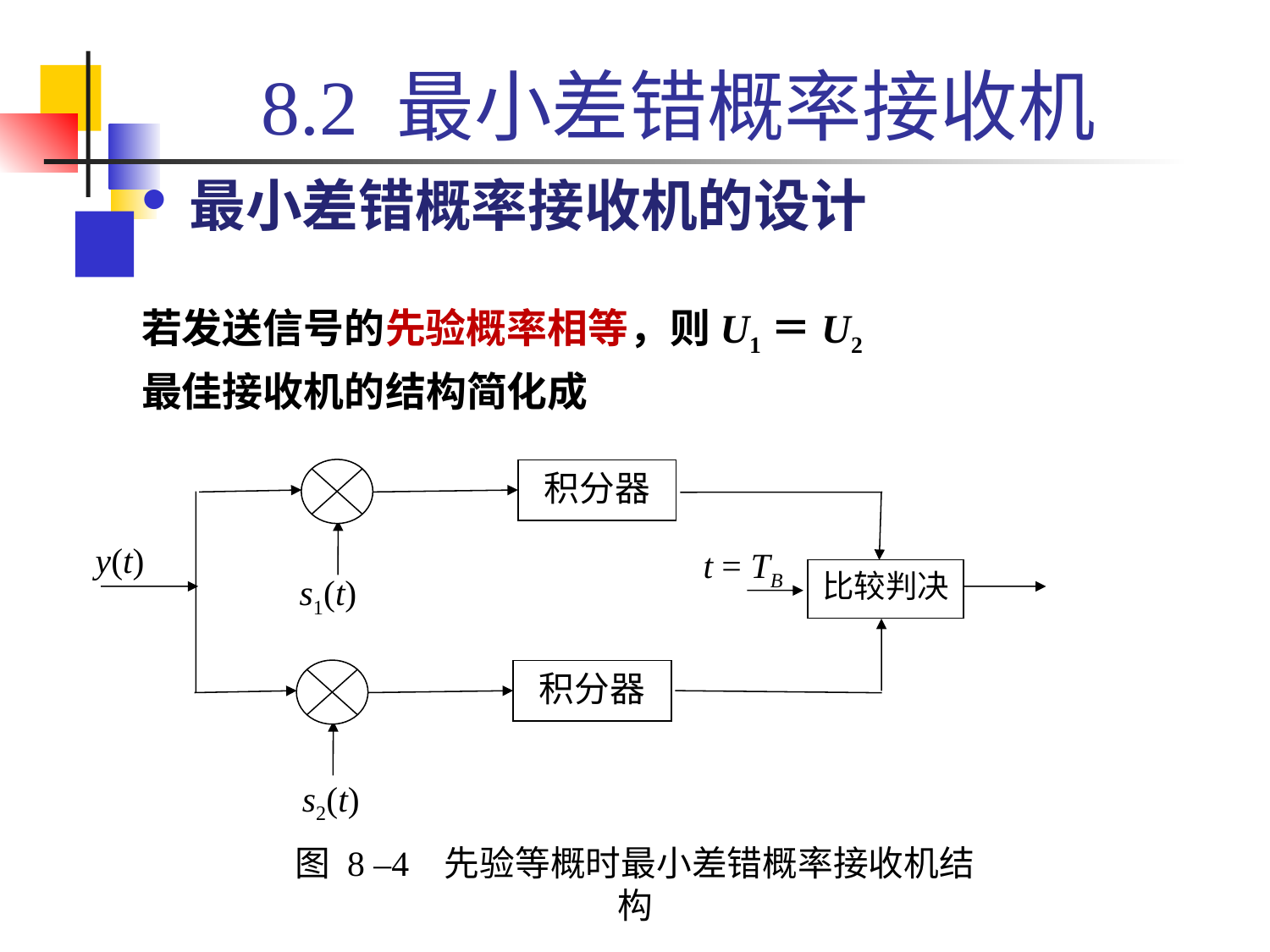

# 8.2 最小差错概率接收机
最小差错概率接收机的设计

若发送信号的先验概率相等，则U1＝U2
最佳接收机的结构简化成

积分器

y(t)
t = TB
比较判决

s1(t)

积分器

s2(t)
图 8 –4   先验等概时最小差错概率接收机结构
26